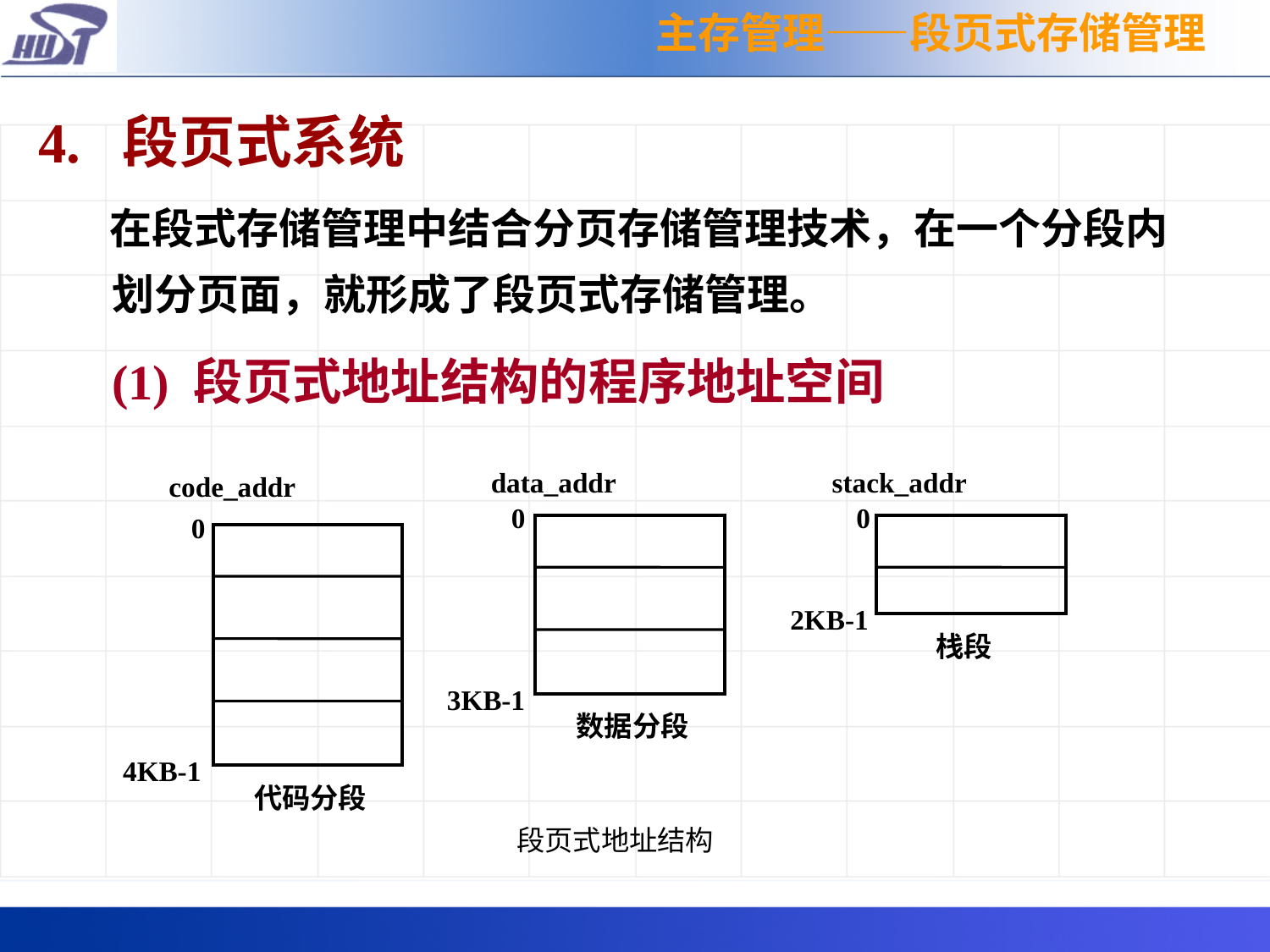

主存管理——段页式存储管理
4.  段页式系统
        在段式存储管理中结合分页存储管理技术，在一个分段内划分页面，就形成了段页式存储管理。
      (1) 段页式地址结构的程序地址空间
data_addr
stack_addr
code_addr
0
0
0

2KB-1
栈段

3KB-1

数据分段
4KB-1
代码分段
段页式地址结构